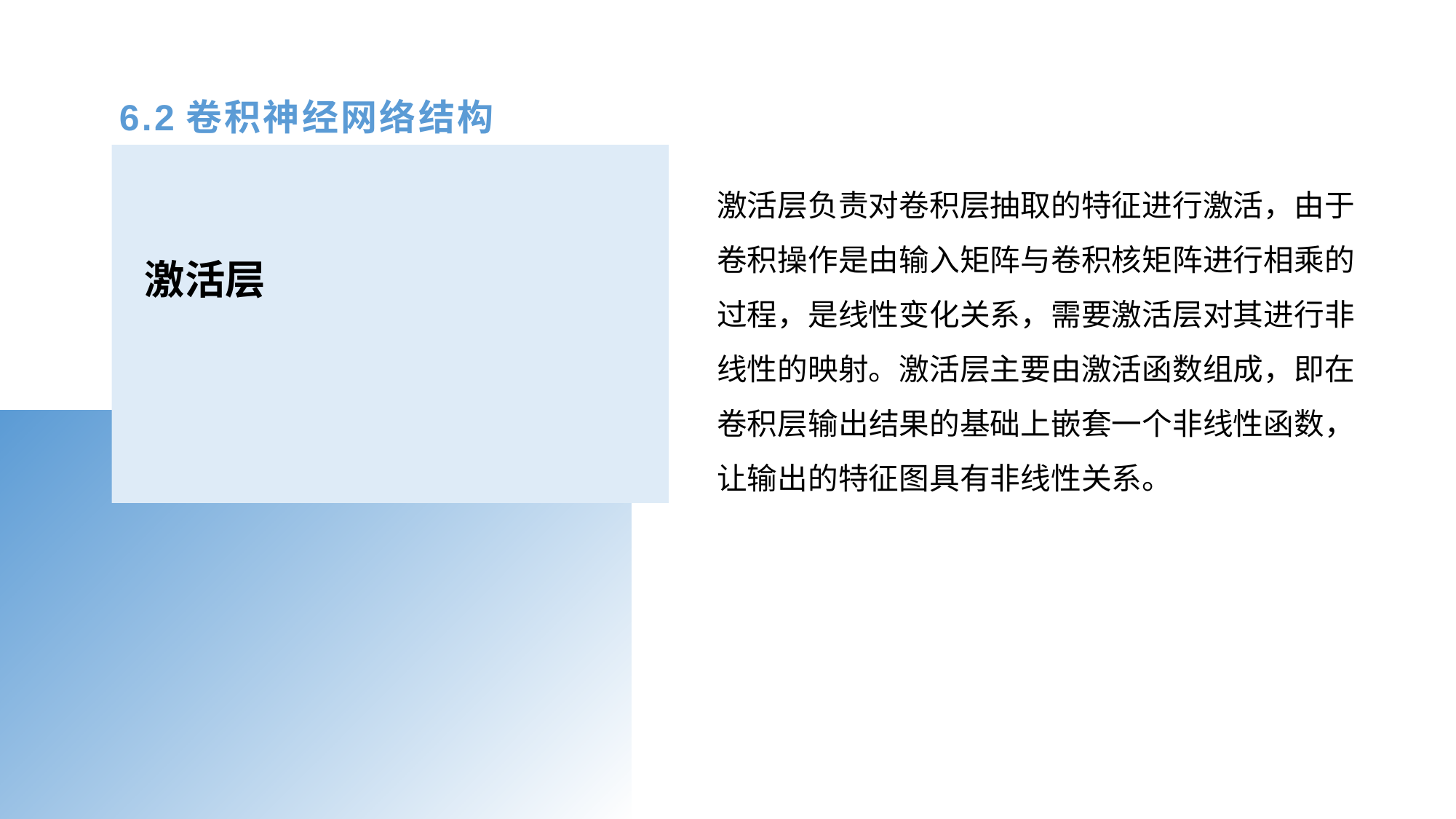

6.2卷积神经网络结构

激活层负责对卷积层抽取的特征进行激活，由于卷积操作是由输入矩阵与卷积核矩阵进行相乘的过程，是线性变化关系，需要激活层对其进行非线性的映射。激活层主要由激活函数组成，即在卷积层输出结果的基础上嵌套一个非线性函数，让输出的特征图具有非线性关系。
激活层